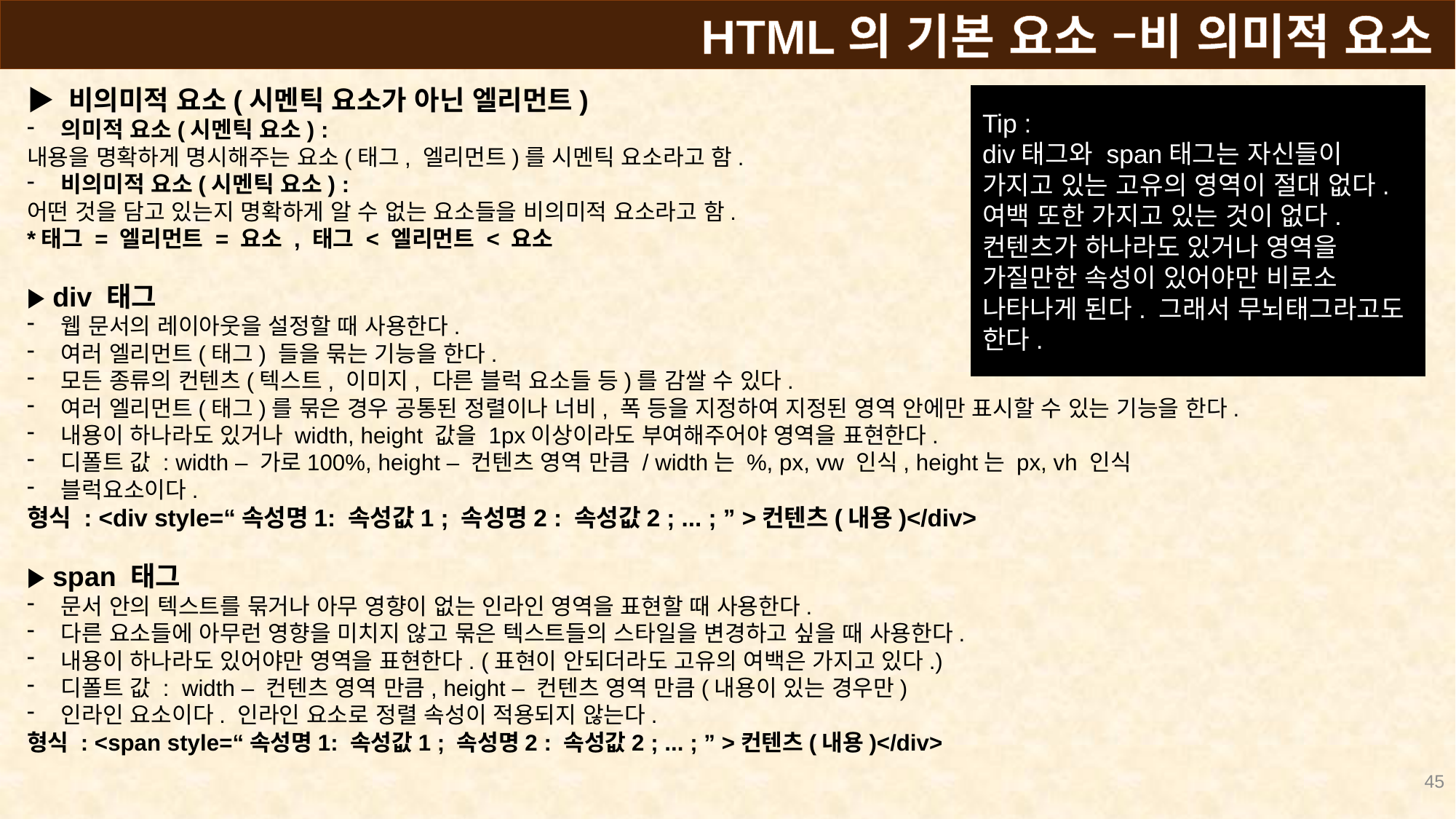

HTML의 기본 요소 –비 의미적 요소
▶ 비의미적 요소(시멘틱 요소가 아닌 엘리먼트)
의미적 요소(시멘틱 요소) :
내용을 명확하게 명시해주는 요소(태그, 엘리먼트)를 시멘틱 요소라고 함.
비의미적 요소(시멘틱 요소) :
어떤 것을 담고 있는지 명확하게 알 수 없는 요소들을 비의미적 요소라고 함.
*태그 = 엘리먼트 = 요소 , 태그 < 엘리먼트 < 요소

▶ div 태그
웹 문서의 레이아웃을 설정할 때 사용한다.
여러 엘리먼트(태그) 들을 묶는 기능을 한다.
모든 종류의 컨텐츠(텍스트, 이미지, 다른 블럭 요소들 등)를 감쌀 수 있다.
여러 엘리먼트(태그)를 묶은 경우 공통된 정렬이나 너비, 폭 등을 지정하여 지정된 영역 안에만 표시할 수 있는 기능을 한다.
내용이 하나라도 있거나 width, height 값을 1px이상이라도 부여해주어야 영역을 표현한다.
디폴트 값 : width – 가로100%, height – 컨텐츠 영역 만큼 / width는 %, px, vw 인식, height는 px, vh 인식
블럭요소이다.
형식 : <div style=“속성명1: 속성값1 ; 속성명2 : 속성값2 ; ... ; ” >컨텐츠(내용)</div>

▶ span 태그
문서 안의 텍스트를 묶거나 아무 영향이 없는 인라인 영역을 표현할 때 사용한다.
다른 요소들에 아무런 영향을 미치지 않고 묶은 텍스트들의 스타일을 변경하고 싶을 때 사용한다.
내용이 하나라도 있어야만 영역을 표현한다. (표현이 안되더라도 고유의 여백은 가지고 있다.)
디폴트 값 :  width – 컨텐츠 영역 만큼, height – 컨텐츠 영역 만큼(내용이 있는 경우만)
인라인 요소이다. 인라인 요소로 정렬 속성이 적용되지 않는다.
형식 : <span style=“속성명1: 속성값1 ; 속성명2 : 속성값2 ; ... ; ” >컨텐츠(내용)</div>
Tip :
div태그와 span태그는 자신들이 가지고 있는 고유의 영역이 절대 없다. 여백 또한 가지고 있는 것이 없다. 컨텐츠가 하나라도 있거나 영역을 가질만한 속성이 있어야만 비로소 나타나게 된다. 그래서 무뇌태그라고도 한다.
45